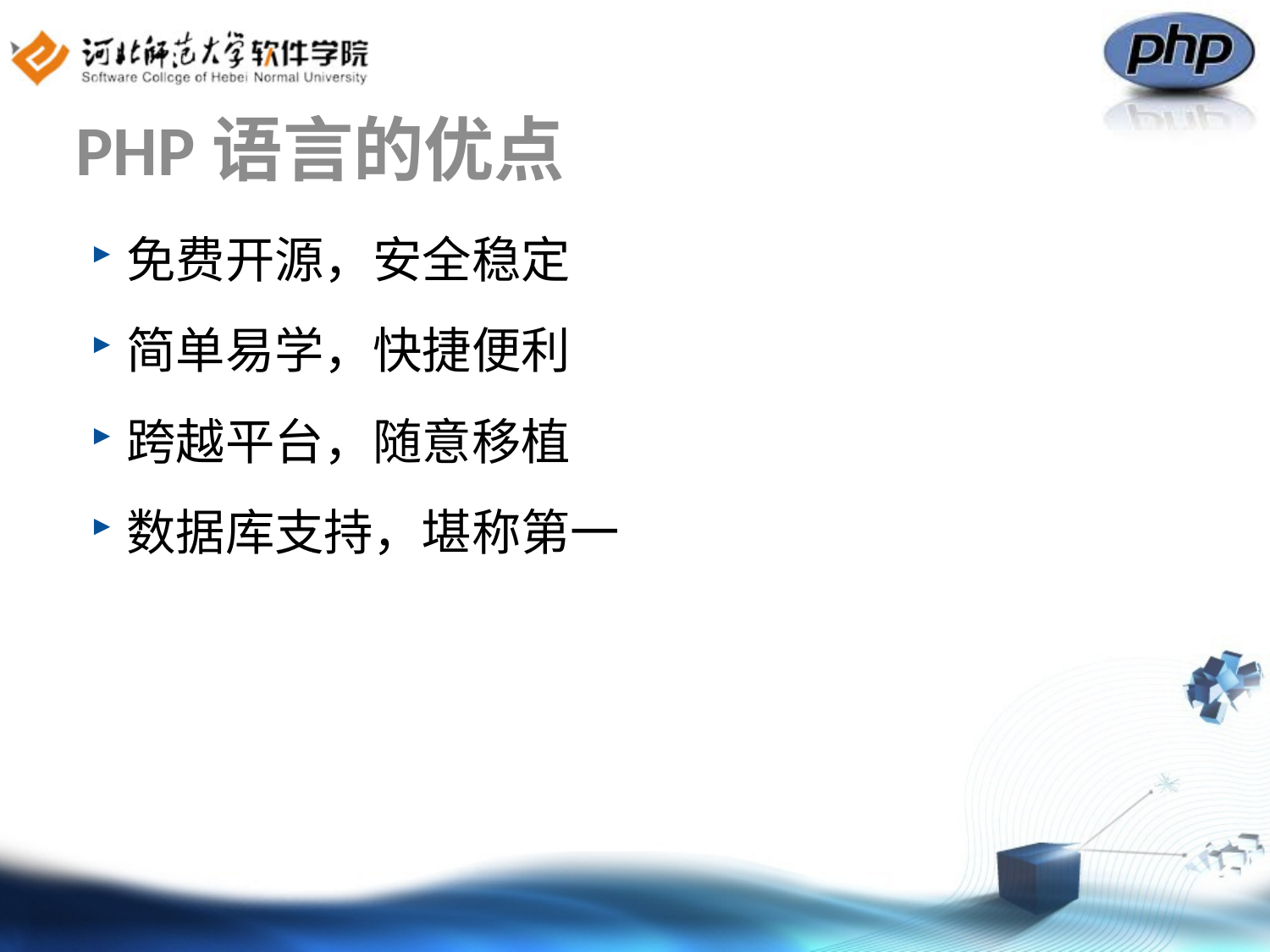

# PHP语言的优点
免费开源，安全稳定
简单易学，快捷便利
跨越平台，随意移植
数据库支持，堪称第一